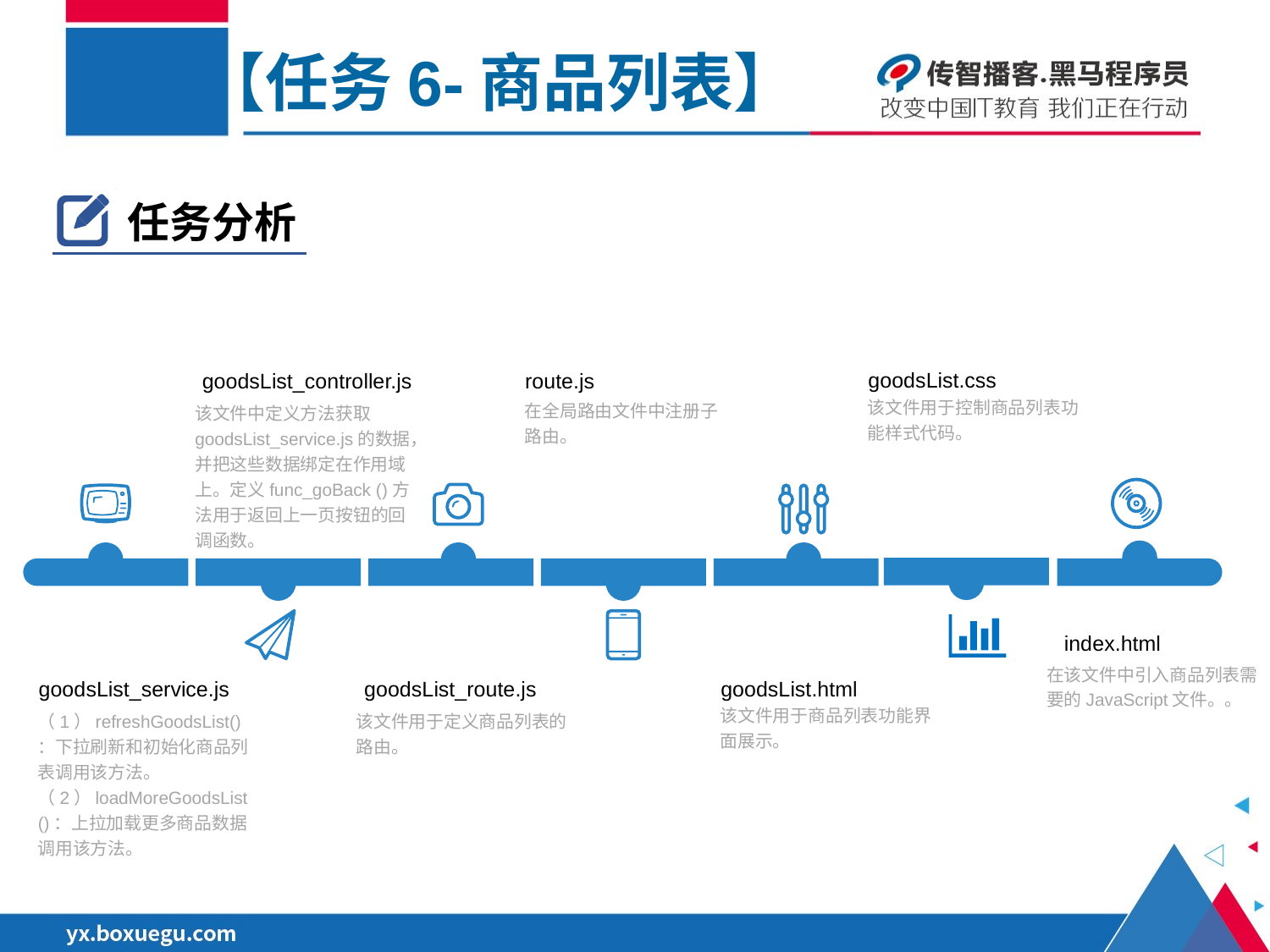

【任务6-商品列表】
任务分析

goodsList.css
 goodsList_controller.js
route.js
该文件用于控制商品列表功能样式代码。
在全局路由文件中注册子路由。
该文件中定义方法获取goodsList_service.js的数据，并把这些数据绑定在作用域上。定义func_goBack ()方法用于返回上一页按钮的回调函数。

服务式

index.html
在该文件中引入商品列表需要的JavaScript文件。。
 goodsList_route.js
goodsList.html
goodsList_service.js
该文件用于商品列表功能界面展示。
（1）refreshGoodsList()：下拉刷新和初始化商品列表调用该方法。
（2）loadMoreGoodsList ()：上拉加载更多商品数据调用该方法。
该文件用于定义商品列表的路由。